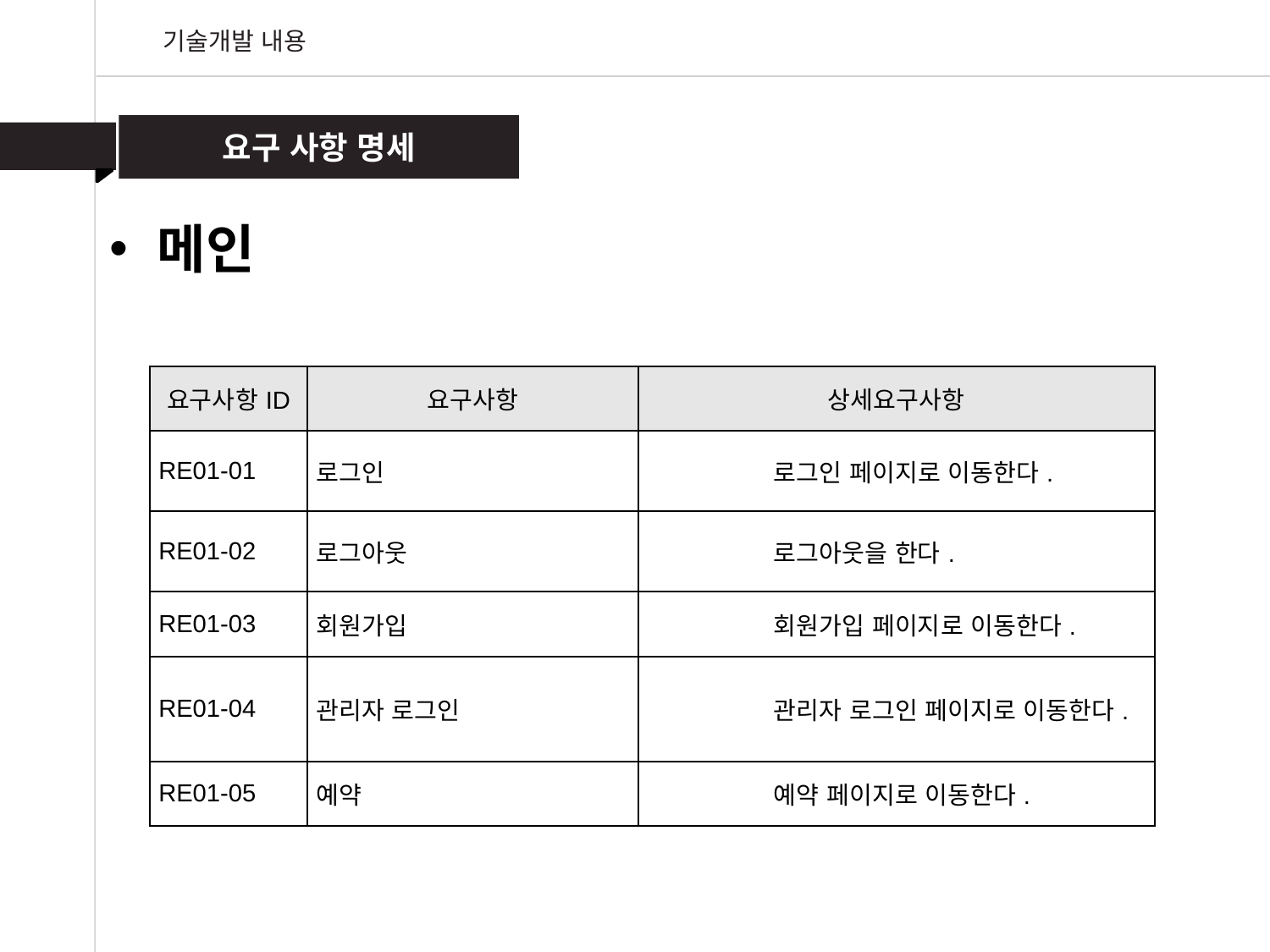

기술개발 내용
요구 사항 명세

메인

| 요구사항ID | 요구사항 | 상세요구사항 |
| --- | --- | --- |
| RE01-01 | 로그인 | 로그인 페이지로 이동한다. |
| RE01-02 | 로그아웃 | 로그아웃을 한다. |
| RE01-03 | 회원가입 | 회원가입 페이지로 이동한다. |
| RE01-04 | 관리자 로그인 | 관리자 로그인 페이지로 이동한다. |
| RE01-05 | 예약 | 예약 페이지로 이동한다. |